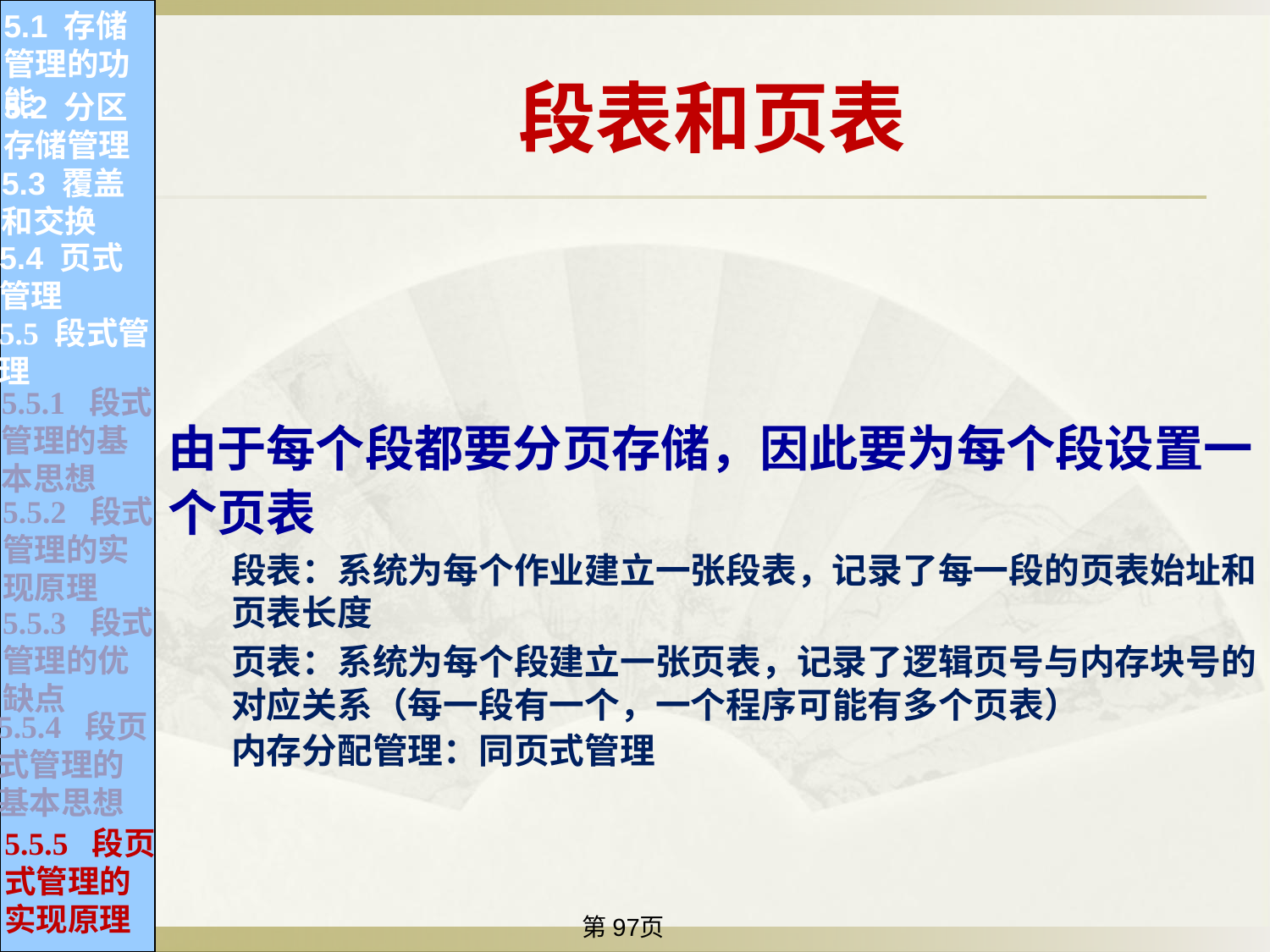

5.1 存储管理的功能
段表和页表
5.2 分区存储管理
5.3 覆盖和交换
由于每个段都要分页存储，因此要为每个段设置一个页表
段表：系统为每个作业建立一张段表，记录了每一段的页表始址和页表长度
页表：系统为每个段建立一张页表，记录了逻辑页号与内存块号的对应关系（每一段有一个，一个程序可能有多个页表）
内存分配管理：同页式管理

5.4 页式管理
5.5 段式管理
5.5.1  段式管理的基本思想
5.5.2  段式管理的实现原理
5.5.3  段式管理的优缺点
5.5.4  段页式管理的基本思想
5.5.5  段页式管理的实现原理